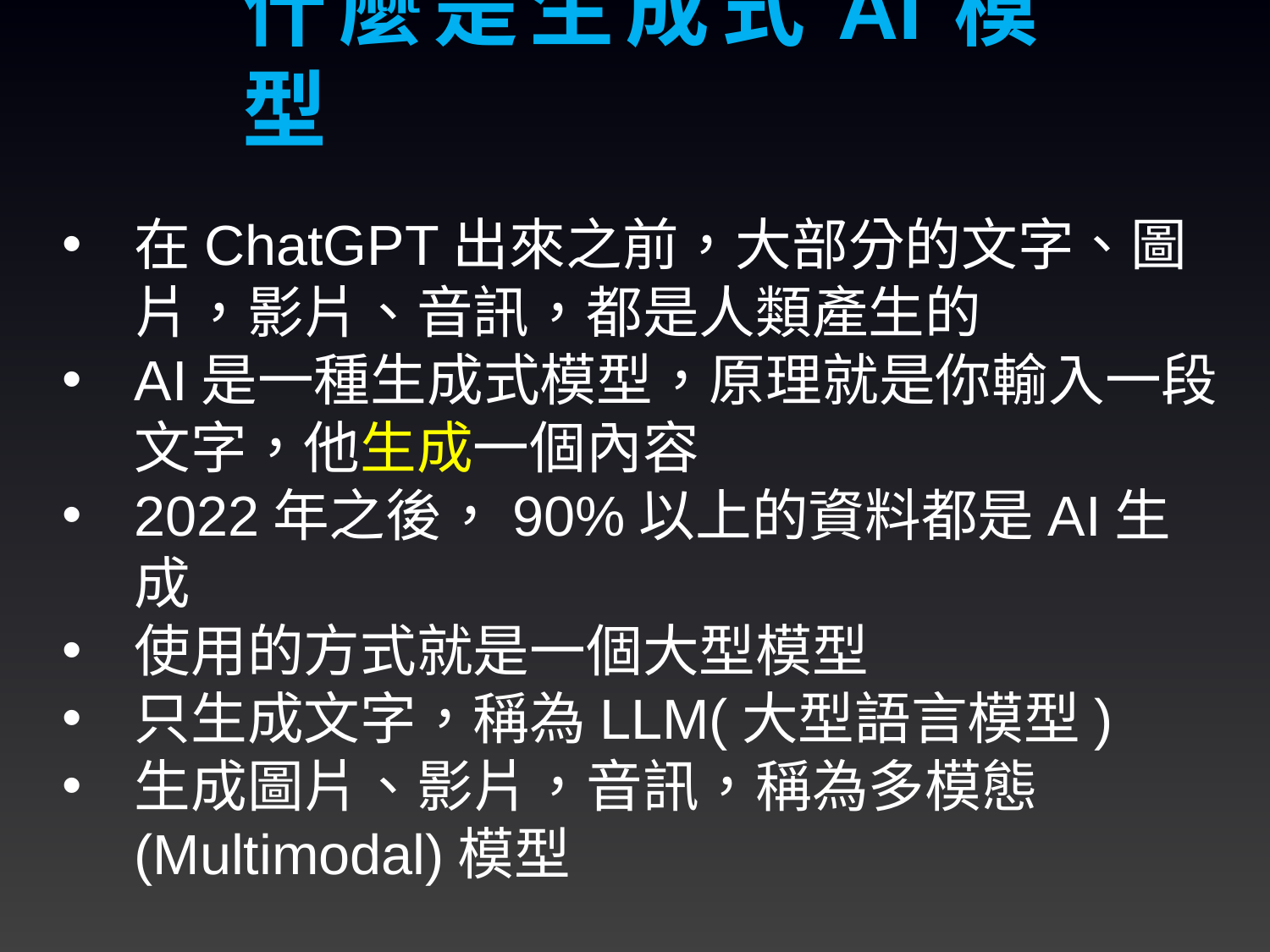

什麼是生成式AI模型
在ChatGPT出來之前，大部分的文字、圖片，影片、音訊，都是人類產生的
AI是一種生成式模型，原理就是你輸入一段文字，他生成一個內容
2022年之後，90%以上的資料都是AI生成
使用的方式就是一個大型模型
只生成文字，稱為LLM(大型語言模型)
生成圖片、影片，音訊，稱為多模態(Multimodal)模型